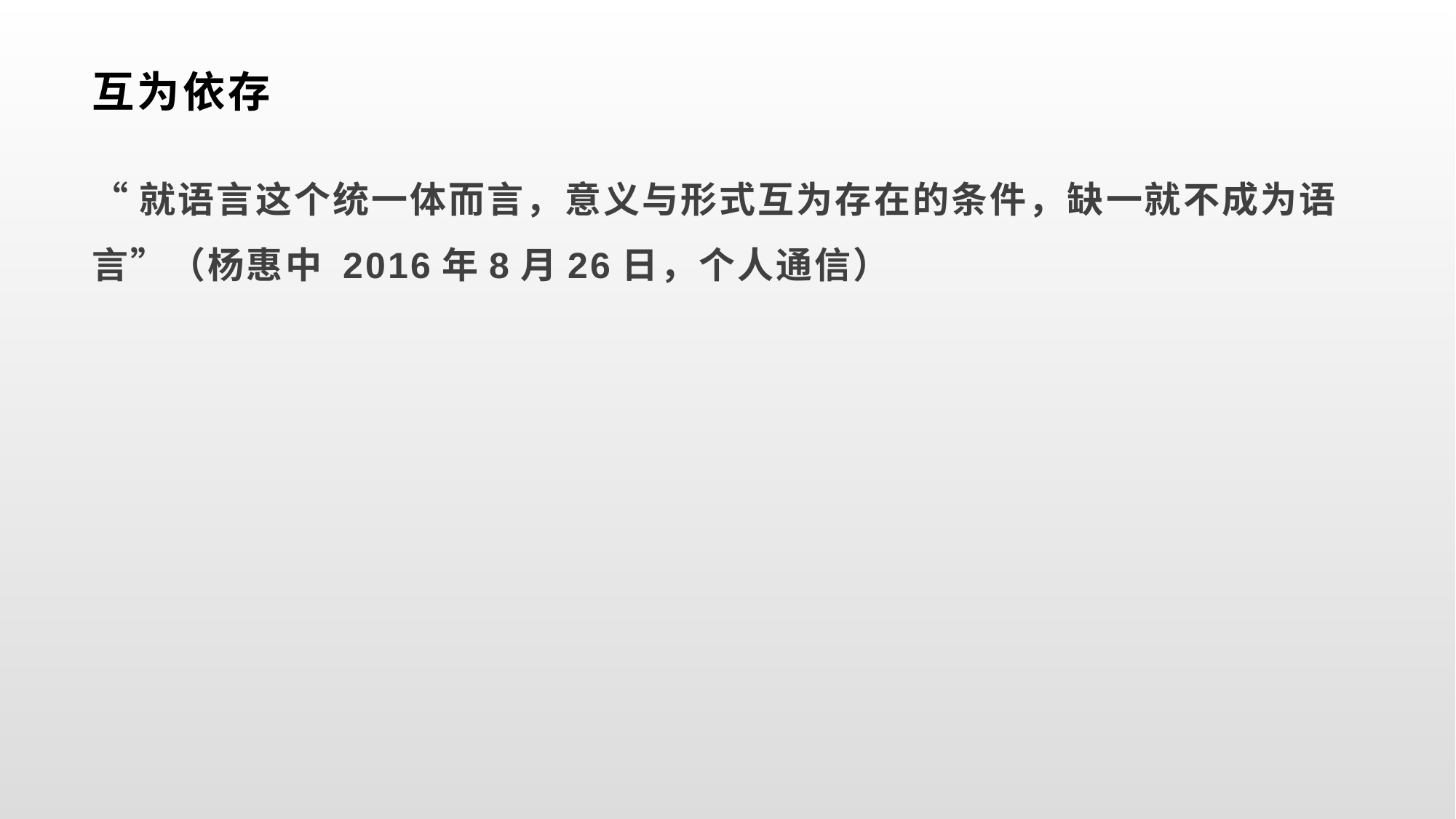

# 互为依存
“就语言这个统一体而言，意义与形式互为存在的条件，缺一就不成为语言”（杨惠中 2016年8月26日，个人通信）